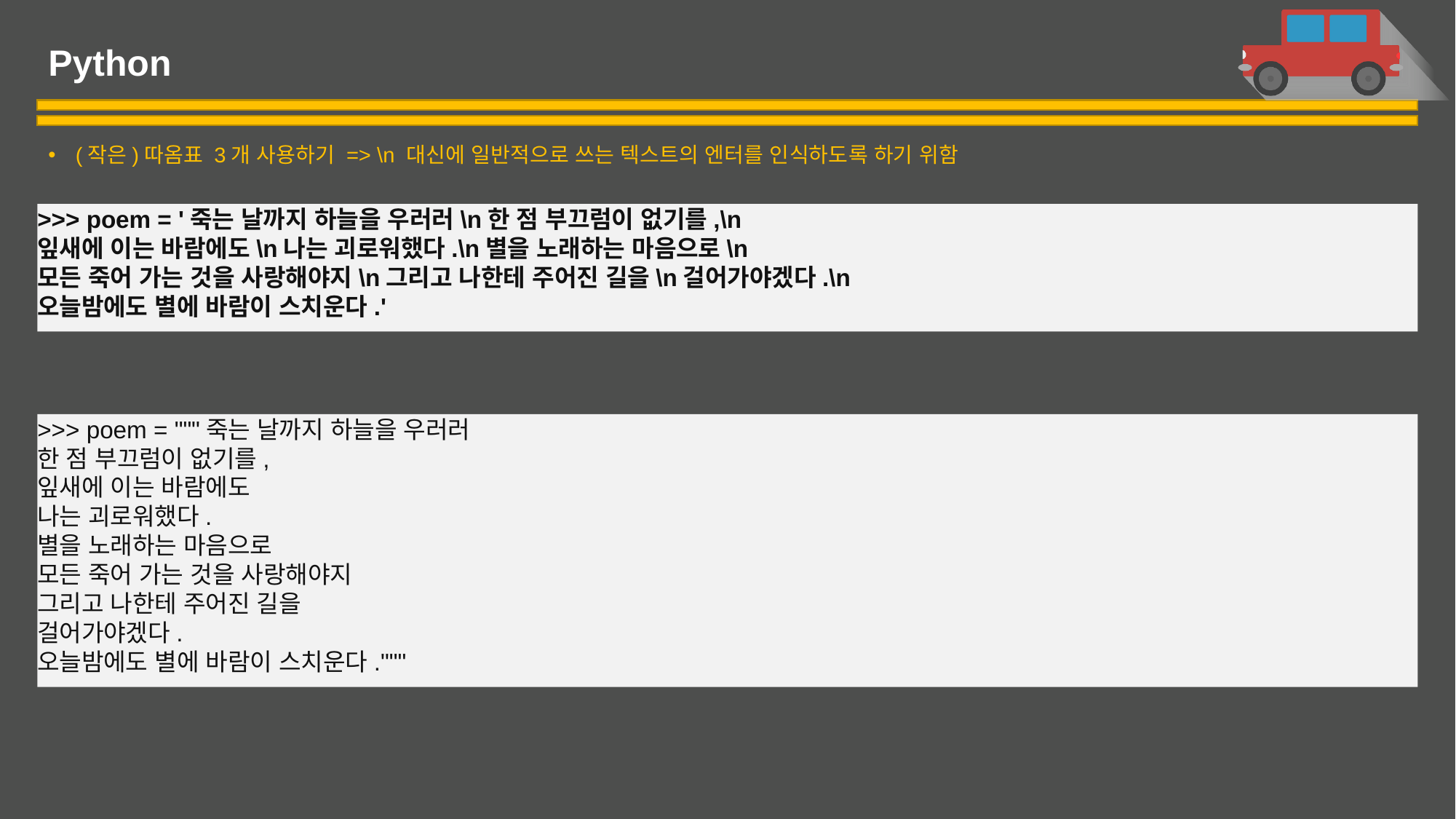

# Python
(작은)따옴표 3개 사용하기 => \n 대신에 일반적으로 쓰는 텍스트의 엔터를 인식하도록 하기 위함
>>> poem = '죽는 날까지 하늘을 우러러\n한 점 부끄럼이 없기를,\n
잎새에 이는 바람에도\n나는 괴로워했다.\n별을 노래하는 마음으로\n
모든 죽어 가는 것을 사랑해야지\n그리고 나한테 주어진 길을\n걸어가야겠다.\n
오늘밤에도 별에 바람이 스치운다.'
>>> poem = """죽는 날까지 하늘을 우러러
한 점 부끄럼이 없기를,
잎새에 이는 바람에도
나는 괴로워했다.
별을 노래하는 마음으로
모든 죽어 가는 것을 사랑해야지
그리고 나한테 주어진 길을
걸어가야겠다.
오늘밤에도 별에 바람이 스치운다."""